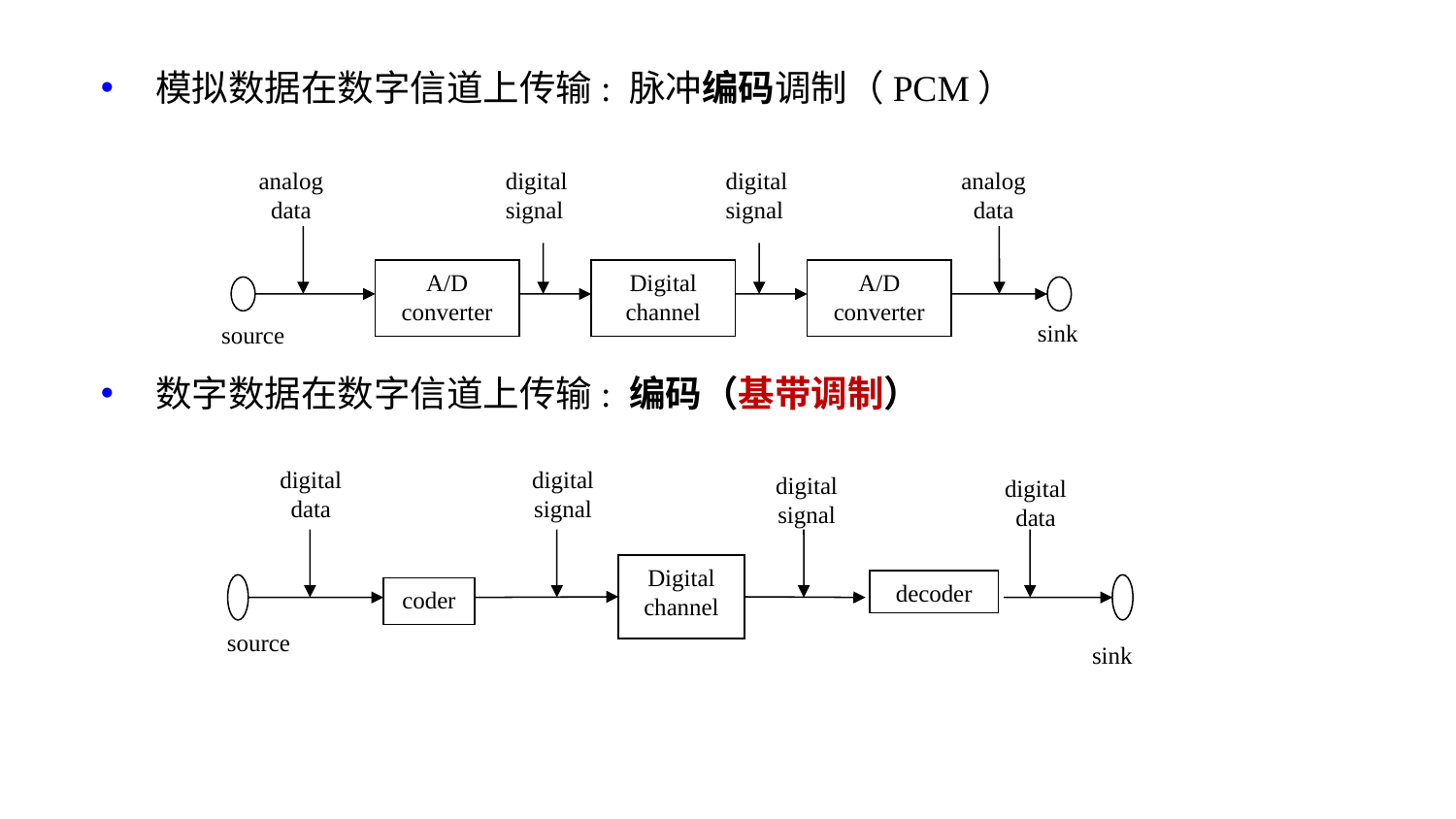

模拟数据在数字信道上传输: 脉冲编码调制（PCM）

数字数据在数字信道上传输: 编码（基带调制）
analog data
digital signal
digital signal
analog data

A/D converter
Digital channel
A/D converter

sink
source
digital data
digital signal
digital signal
digital data

Digital channel
decoder

coder

source
sink